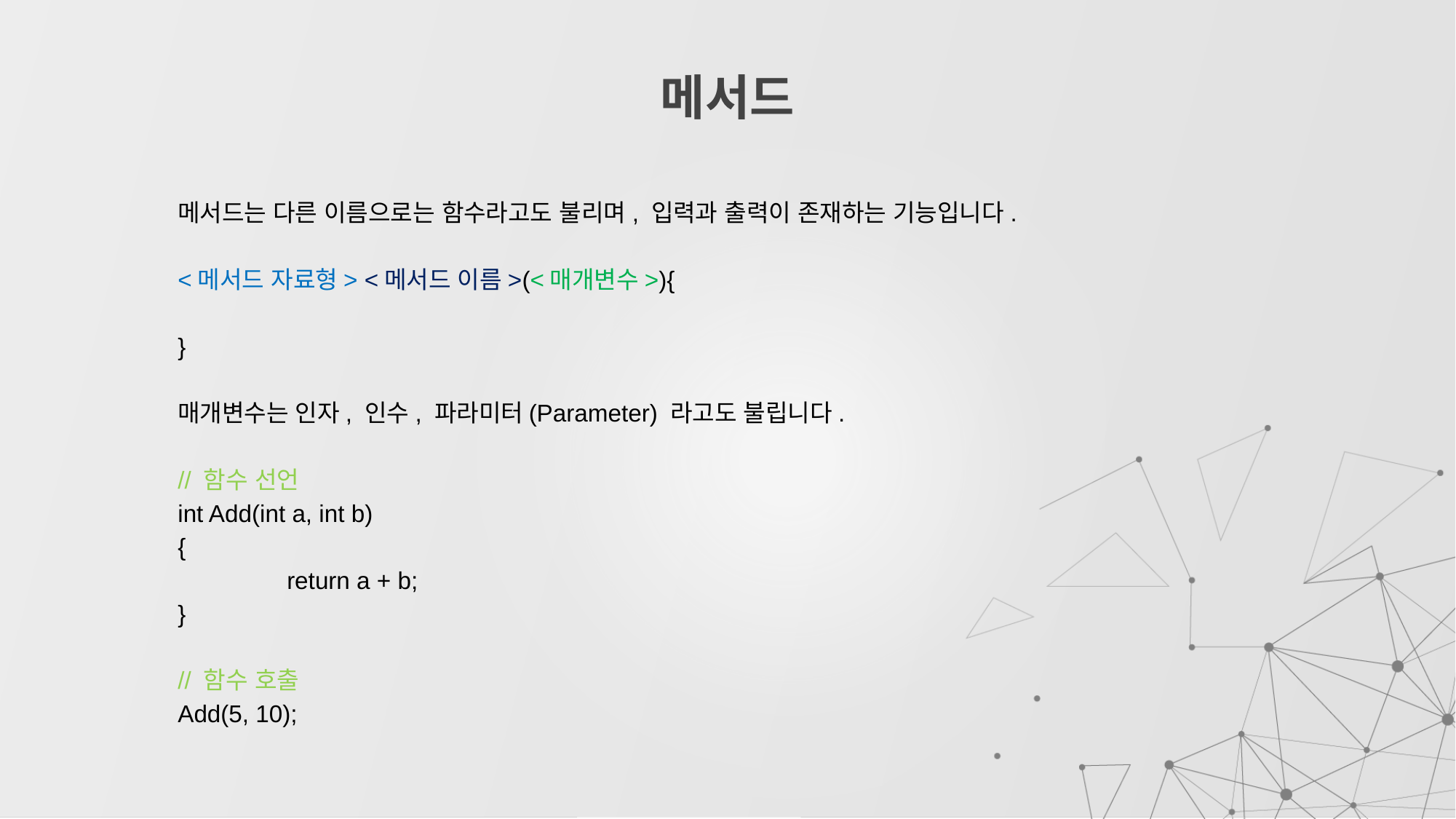

# 메서드
메서드는 다른 이름으로는 함수라고도 불리며, 입력과 출력이 존재하는 기능입니다.

<메서드 자료형> <메서드 이름>(<매개변수>){

}

매개변수는 인자, 인수, 파라미터(Parameter) 라고도 불립니다.

// 함수 선언
int Add(int a, int b)
{
	return a + b;
}

// 함수 호출
Add(5, 10);